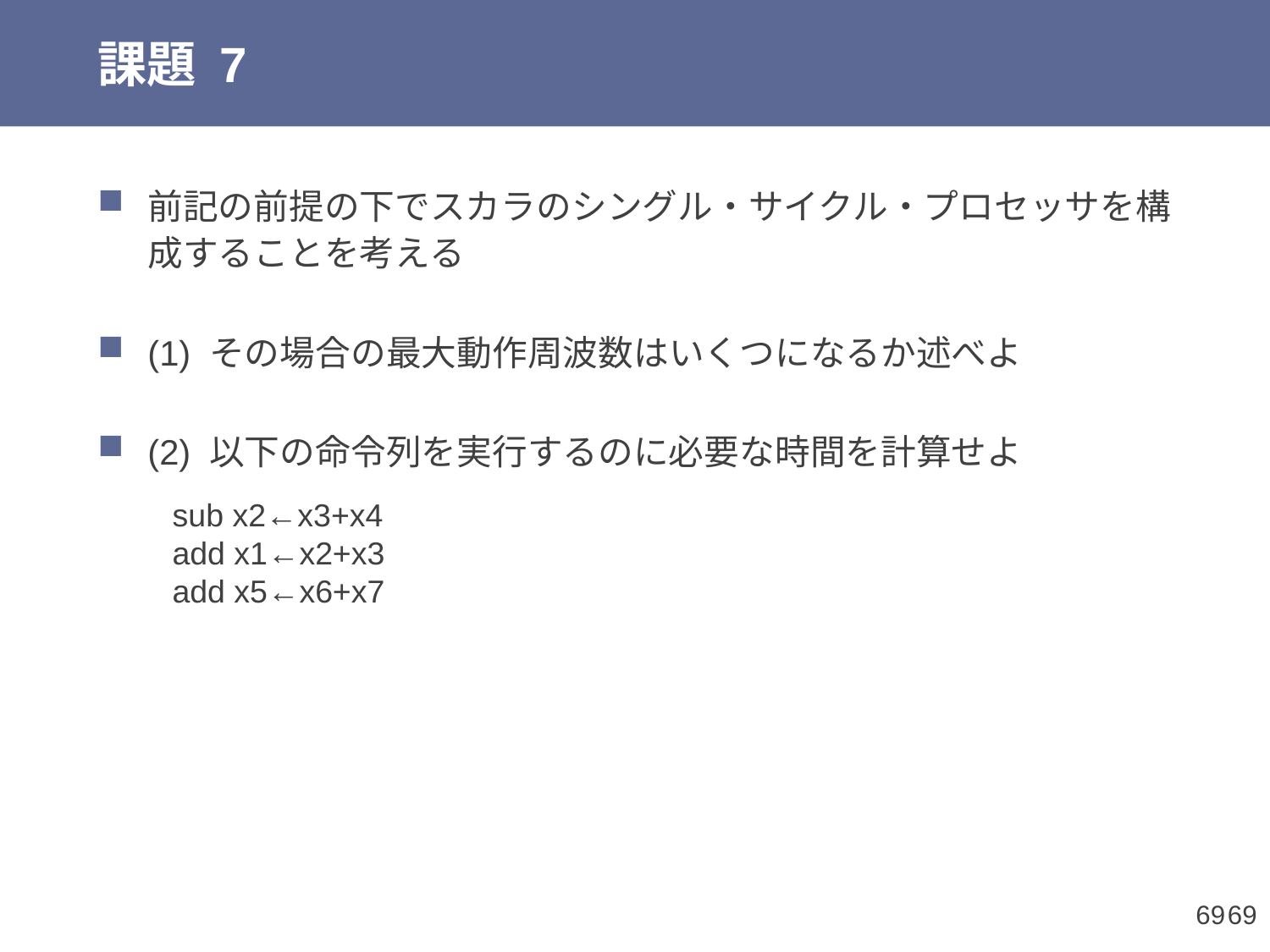

# 課題 7
前記の前提の下でスカラのシングル・サイクル・プロセッサを構成することを考える
(1) その場合の最大動作周波数はいくつになるか述べよ
(2) 以下の命令列を実行するのに必要な時間を計算せよ
sub x2←x3+x4
add x1←x2+x3
add x5←x6+x7
69